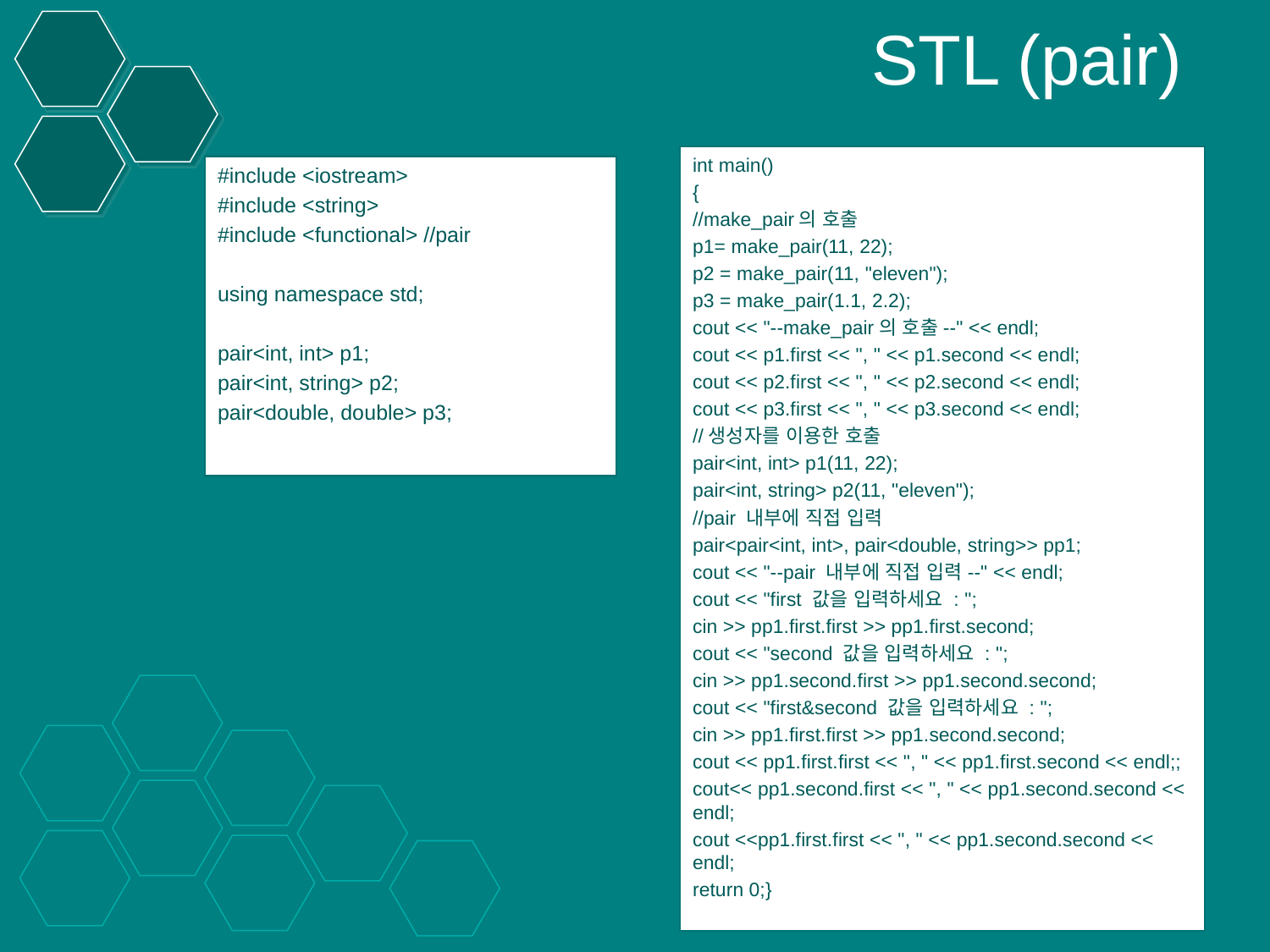

# STL (pair)
int main()
{
//make_pair의 호출
p1= make_pair(11, 22);
p2 = make_pair(11, "eleven");
p3 = make_pair(1.1, 2.2);
cout << "--make_pair의 호출--" << endl;
cout << p1.first << ", " << p1.second << endl;
cout << p2.first << ", " << p2.second << endl;
cout << p3.first << ", " << p3.second << endl;
//생성자를 이용한 호출
pair<int, int> p1(11, 22);
pair<int, string> p2(11, "eleven");
//pair 내부에 직접 입력
pair<pair<int, int>, pair<double, string>> pp1;
cout << "--pair 내부에 직접 입력--" << endl;
cout << "first 값을 입력하세요 : ";
cin >> pp1.first.first >> pp1.first.second;
cout << "second 값을 입력하세요 : ";
cin >> pp1.second.first >> pp1.second.second;
cout << "first&second 값을 입력하세요 : ";
cin >> pp1.first.first >> pp1.second.second;
cout << pp1.first.first << ", " << pp1.first.second << endl;;
cout<< pp1.second.first << ", " << pp1.second.second << endl;
cout <<pp1.first.first << ", " << pp1.second.second << endl;
return 0;}

#include <iostream>
#include <string>
#include <functional> //pair

using namespace std;

pair<int, int> p1;
pair<int, string> p2;
pair<double, double> p3;